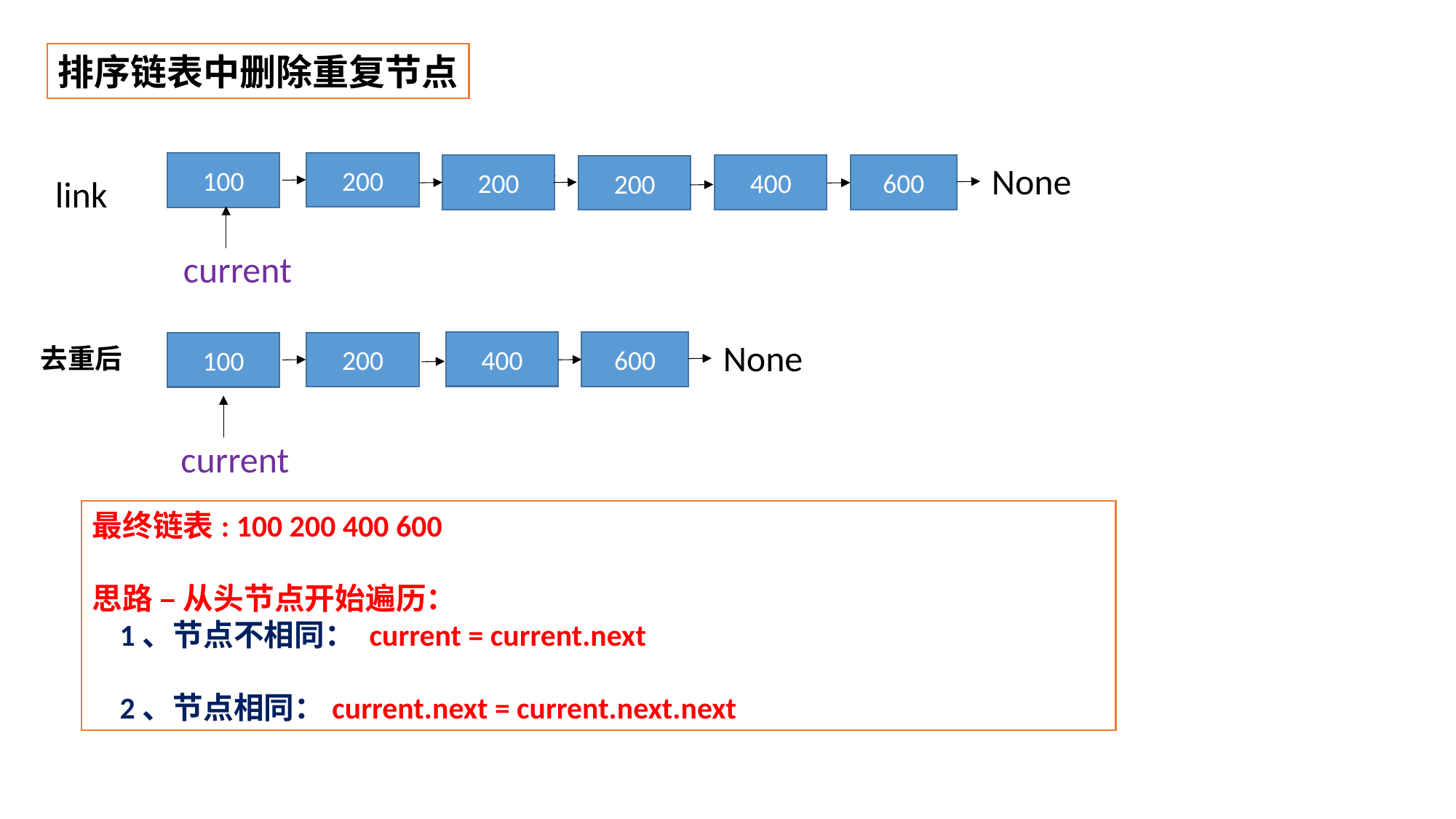

排序链表中删除重复节点
200
None
100
400
200
600
200
link
current
None
400
600
200
100
去重后
current
最终链表: 100 200 400 600

思路 – 从头节点开始遍历：
    1、节点不相同： current = current.next

    2、节点相同：current.next = current.next.next